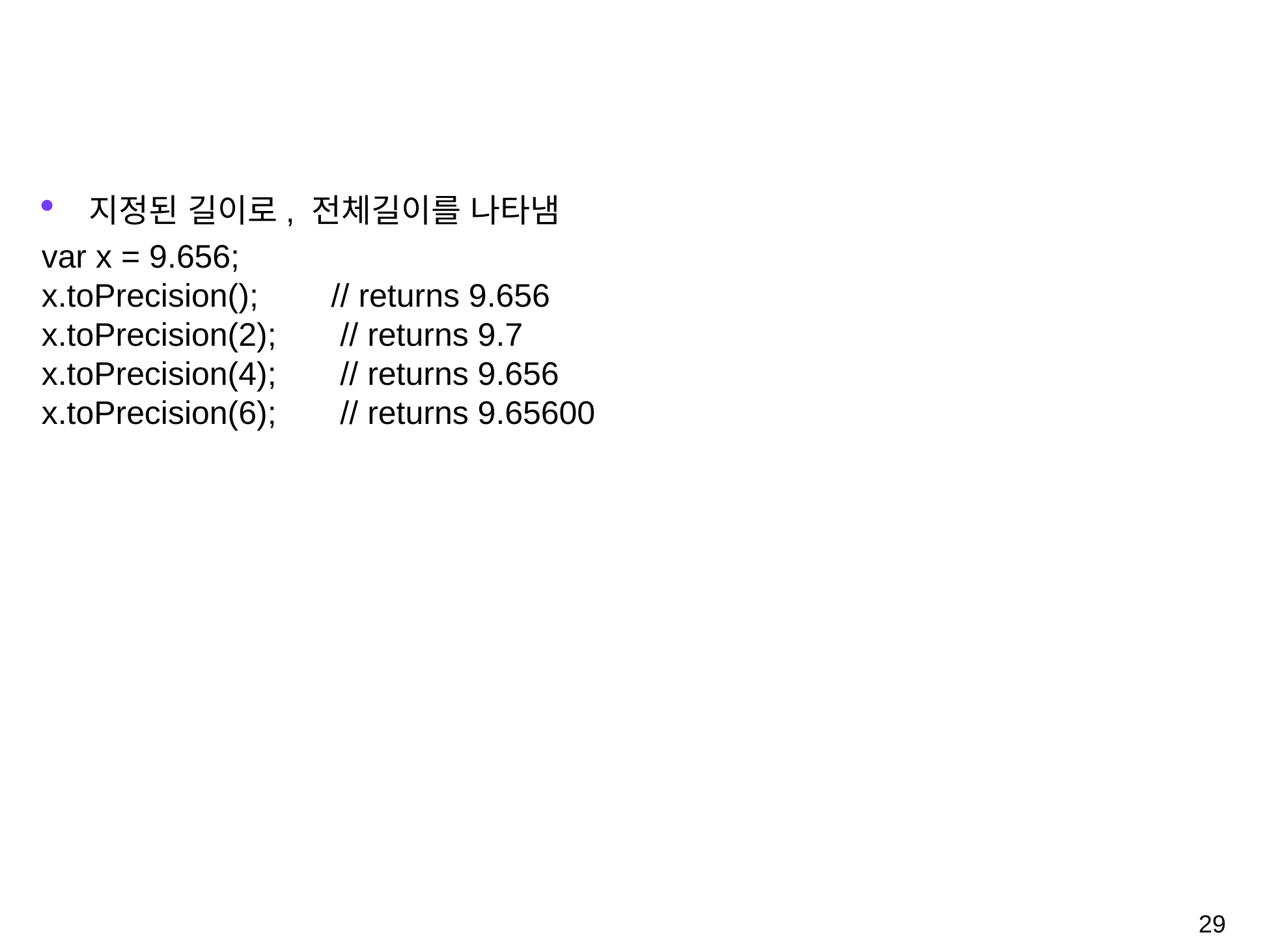

#
지정된 길이로, 전체길이를 나타냄
var x = 9.656;
x.toPrecision();        // returns 9.656
x.toPrecision(2);       // returns 9.7
x.toPrecision(4);       // returns 9.656
x.toPrecision(6);       // returns 9.65600

29